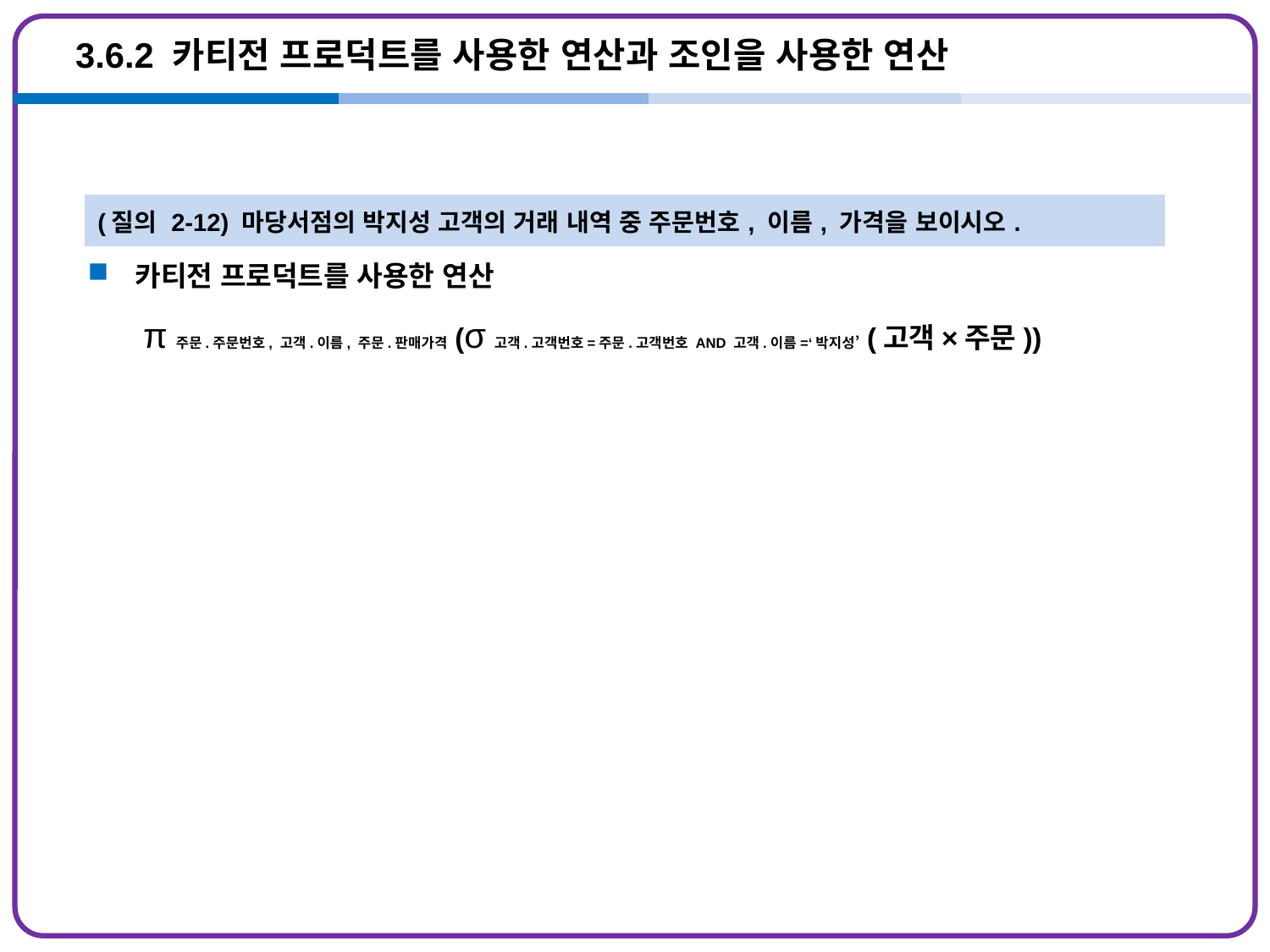

# 3.6.2 카티전 프로덕트를 사용한 연산과 조인을 사용한 연산

카티전 프로덕트를 사용한 연산
	 π주문.주문번호, 고객.이름, 주문.판매가격 (σ고객.고객번호=주문.고객번호 AND 고객.이름=‘박지성’ (고객×주문))
| (질의 2-12) 마당서점의 박지성 고객의 거래 내역 중 주문번호, 이름, 가격을 보이시오. |
| --- |